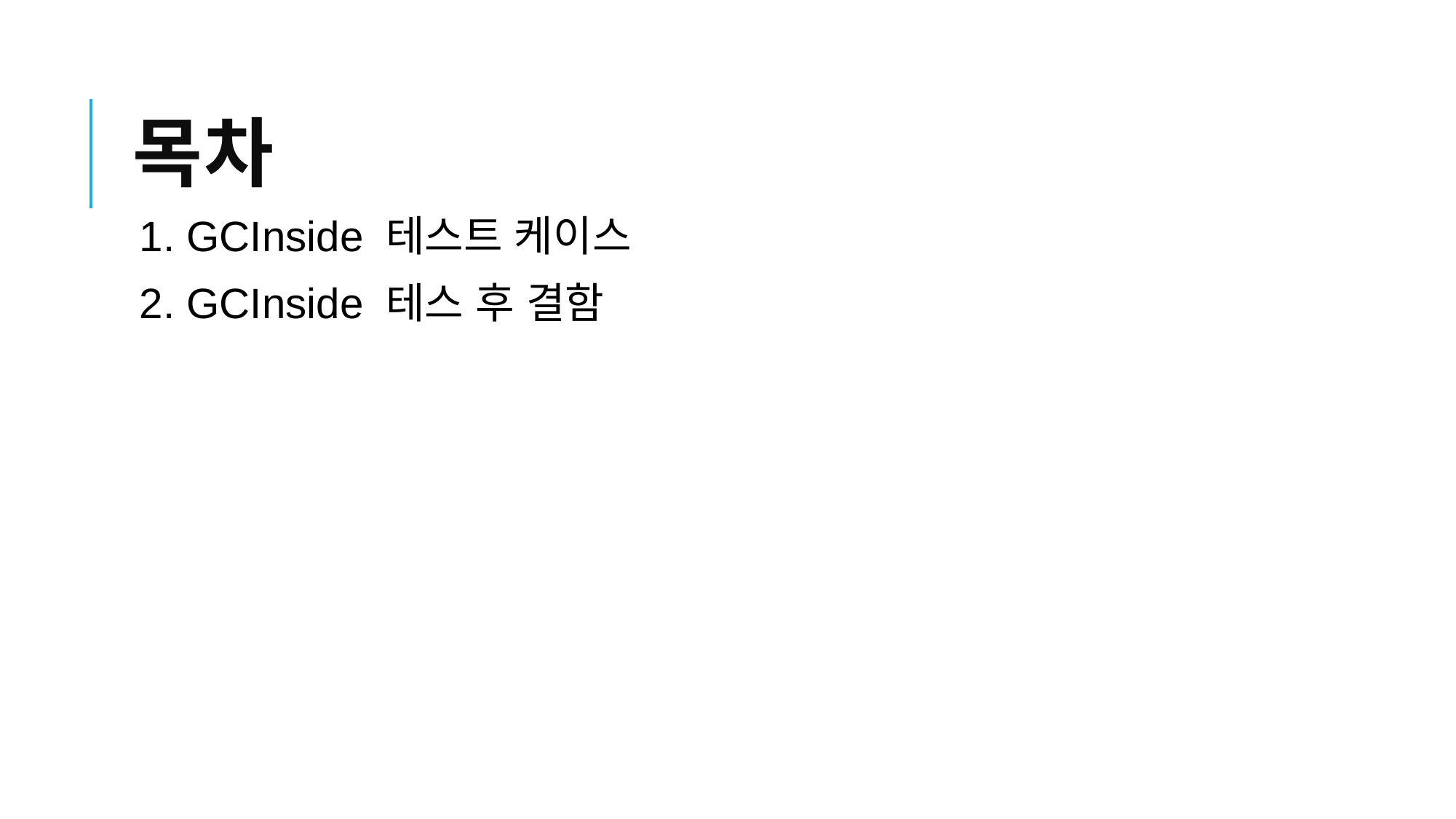

# 목차
1. GCInside 테스트 케이스
2. GCInside 테스 후 결함